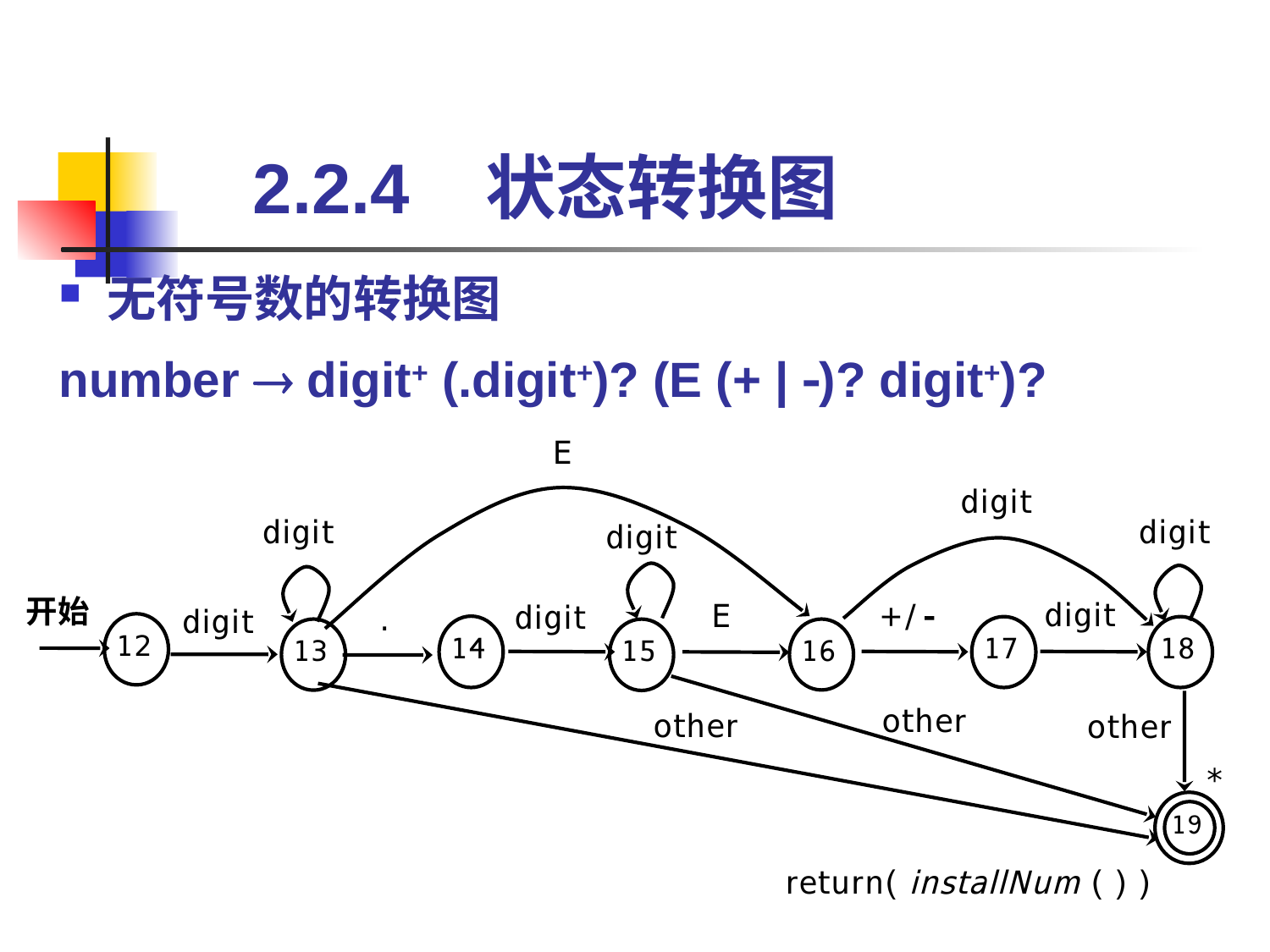

2.2.4   状态转换图
无符号数的转换图
number → digit+ (.digit+)? (E (+ | −)? digit+)?
E
digit

digit
digit
digit

开始
digit
E
+/−
digit
.
digit
12
14
17
18
13
15
16

other
other
other
*

19
return( installNum ( ) )